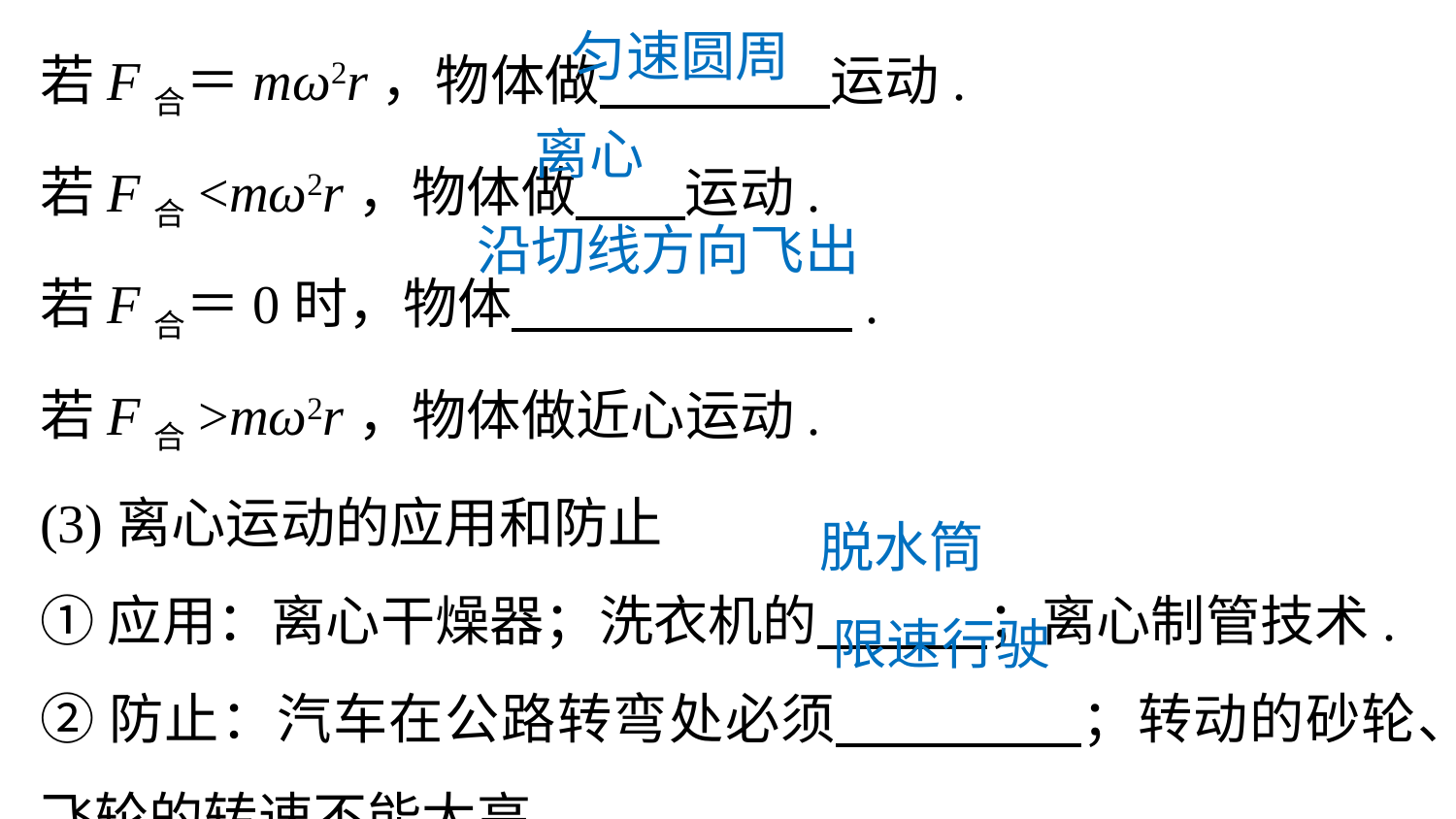

若F合＝mω2r，物体做                   运动.
若F合<mω2r，物体做         运动.
若F合＝0时，物体                            .
若F合>mω2r，物体做近心运动.
(3)离心运动的应用和防止
①应用：离心干燥器；洗衣机的              ；离心制管技术.
②防止：汽车在公路转弯处必须                  ；转动的砂轮、飞轮的转速不能太高.
匀速圆周
离心
沿切线方向飞出
脱水筒
限速行驶